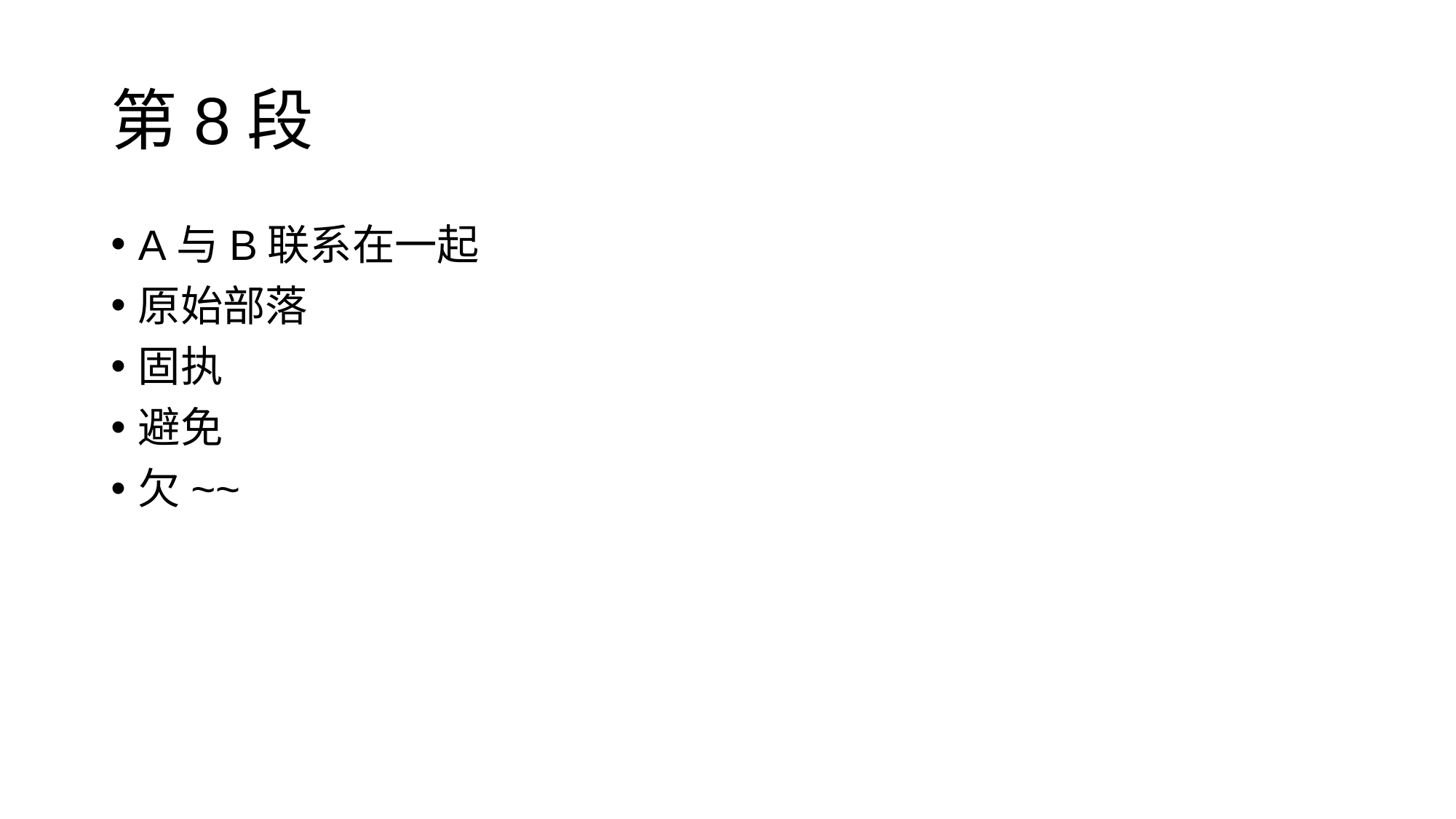

# 第8段
A与B联系在一起
原始部落
固执
避免
欠~~